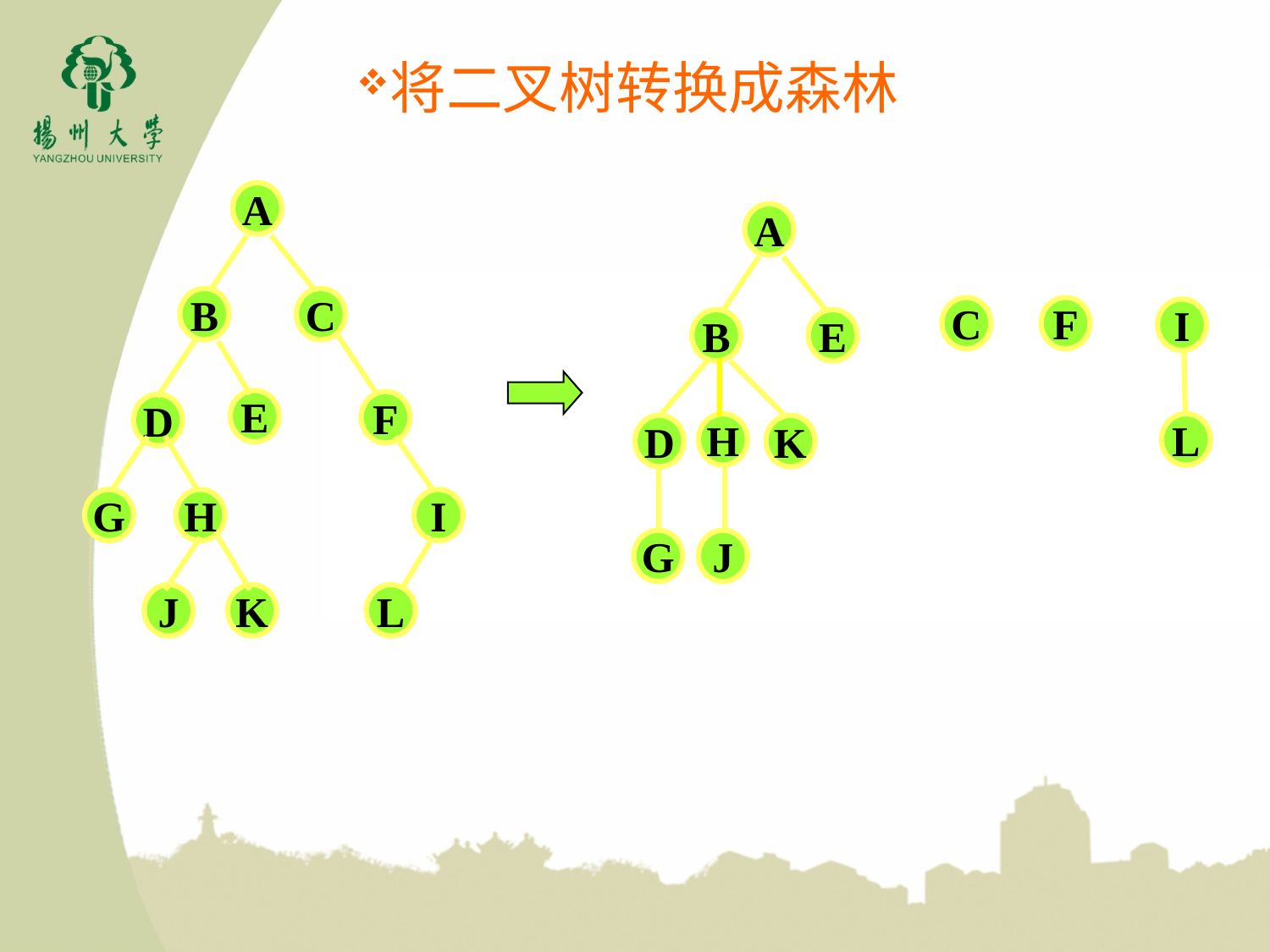

将二叉树转换成森林
A

B
C
A

B
E

H
D
K

G
J
C
F
I

L

E
F
D

G
H
I

J
K
L